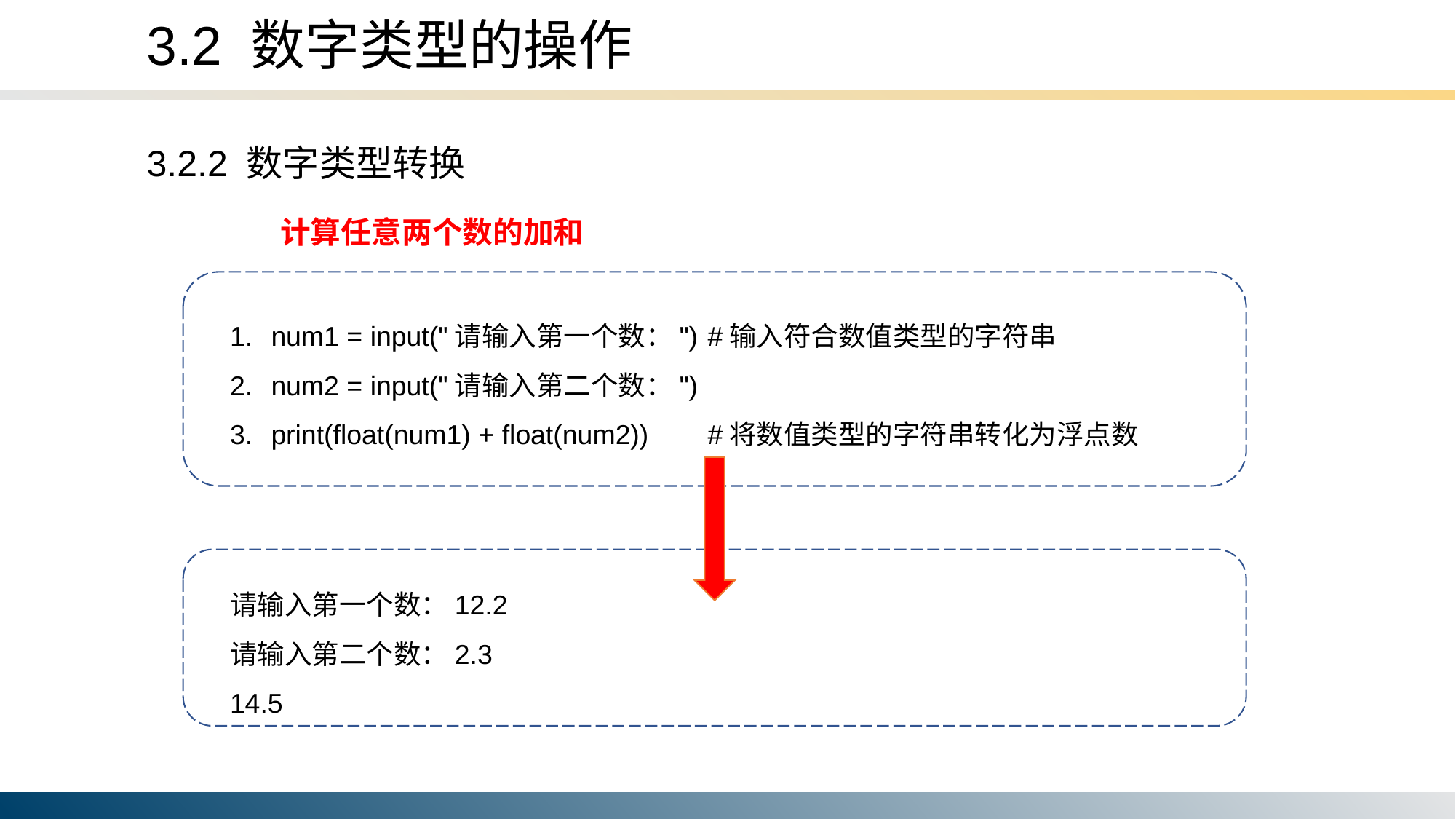

3.2 数字类型的操作

3.2.2 数字类型转换
计算任意两个数的加和

num1 = input("请输入第一个数：")	#输入符合数值类型的字符串
num2 = input("请输入第二个数：")
print(float(num1) + float(num2))	#将数值类型的字符串转化为浮点数

请输入第一个数：12.2
请输入第二个数：2.3
14.5